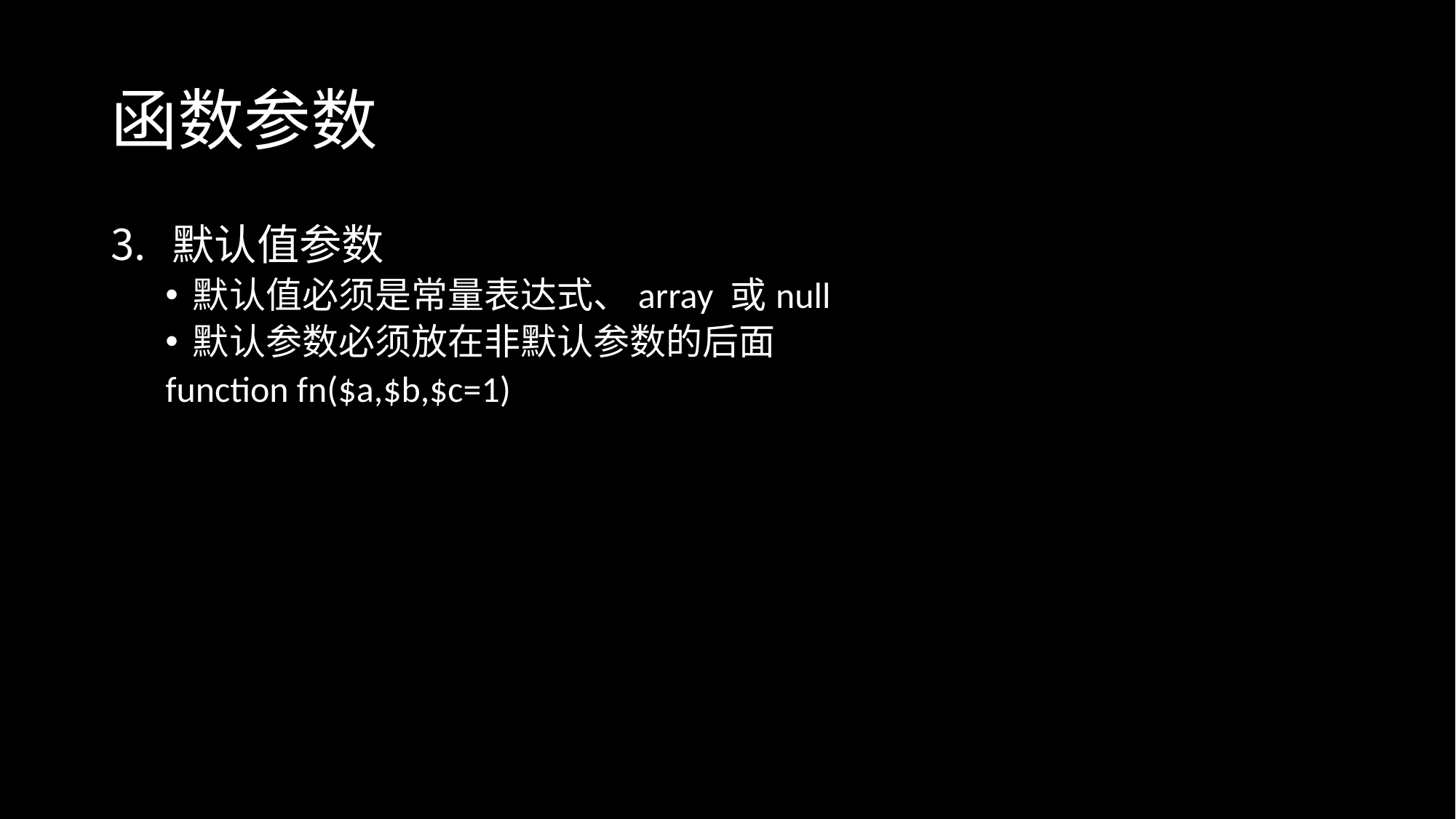

# 函数参数
默认值参数
默认值必须是常量表达式、array 或null
默认参数必须放在非默认参数的后面
function fn($a,$b,$c=1)